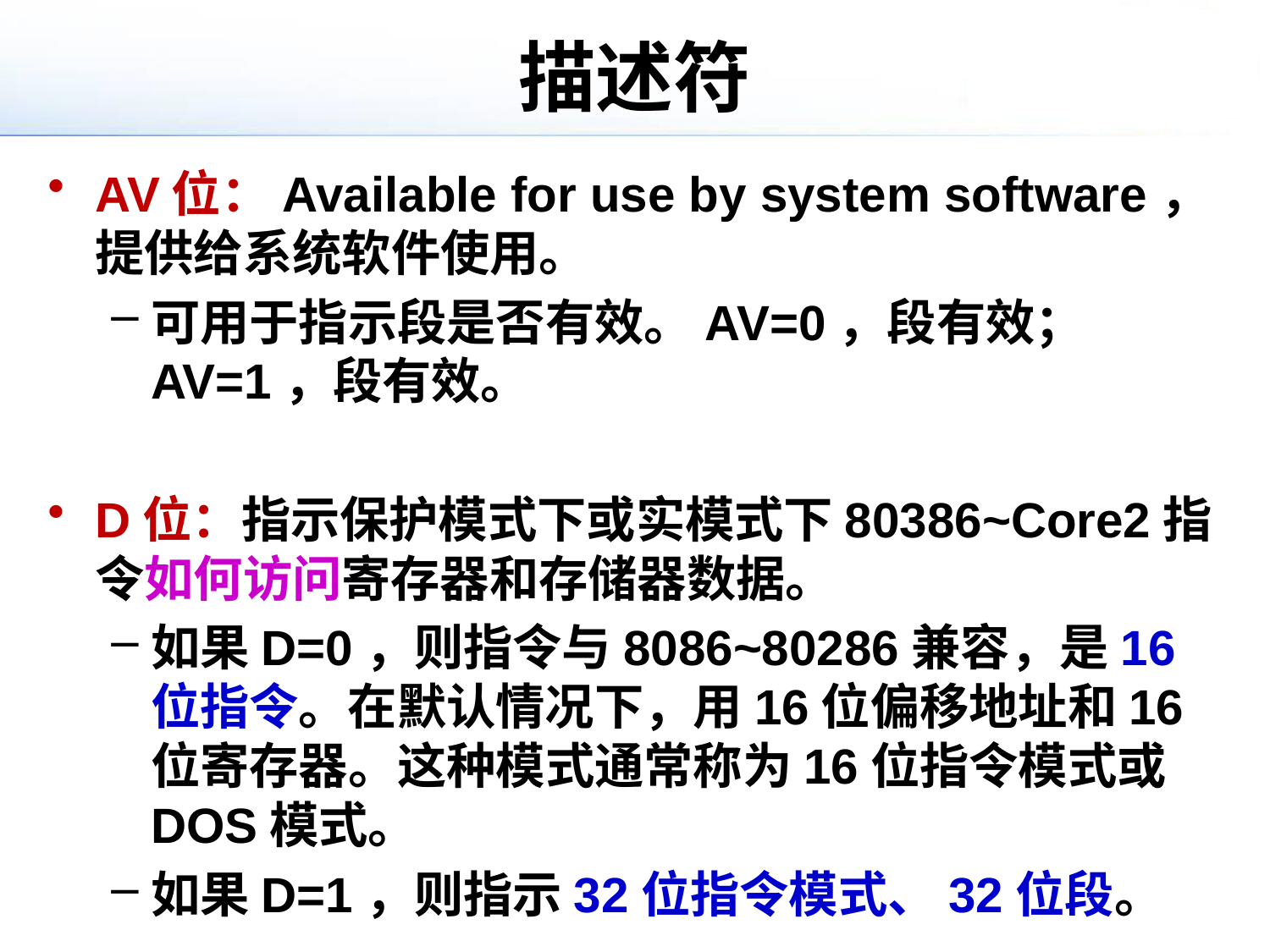

# 描述符
AV位：Available for use by system software，提供给系统软件使用。
可用于指示段是否有效。AV=0，段有效；AV=1，段有效。

D位：指示保护模式下或实模式下80386~Core2指令如何访问寄存器和存储器数据。
如果D=0，则指令与8086~80286兼容，是16位指令。在默认情况下，用16位偏移地址和16位寄存器。这种模式通常称为16位指令模式或DOS模式。
如果D=1，则指示32位指令模式、32位段。